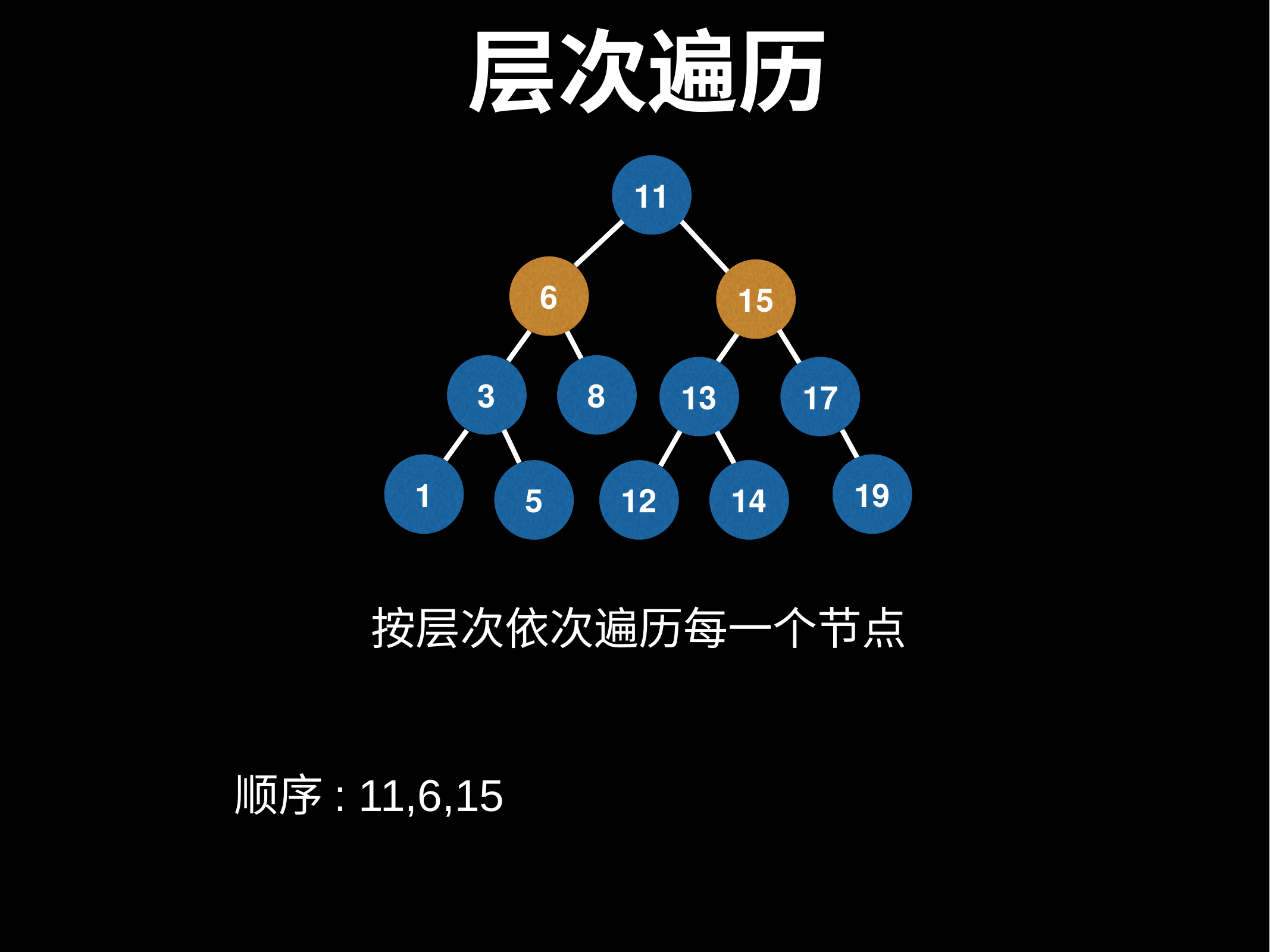

# 层次遍历
11

6
15

3
8
13
17

1
19
5
12
14
按层次依次遍历每一个节点
顺序: 11,6,15